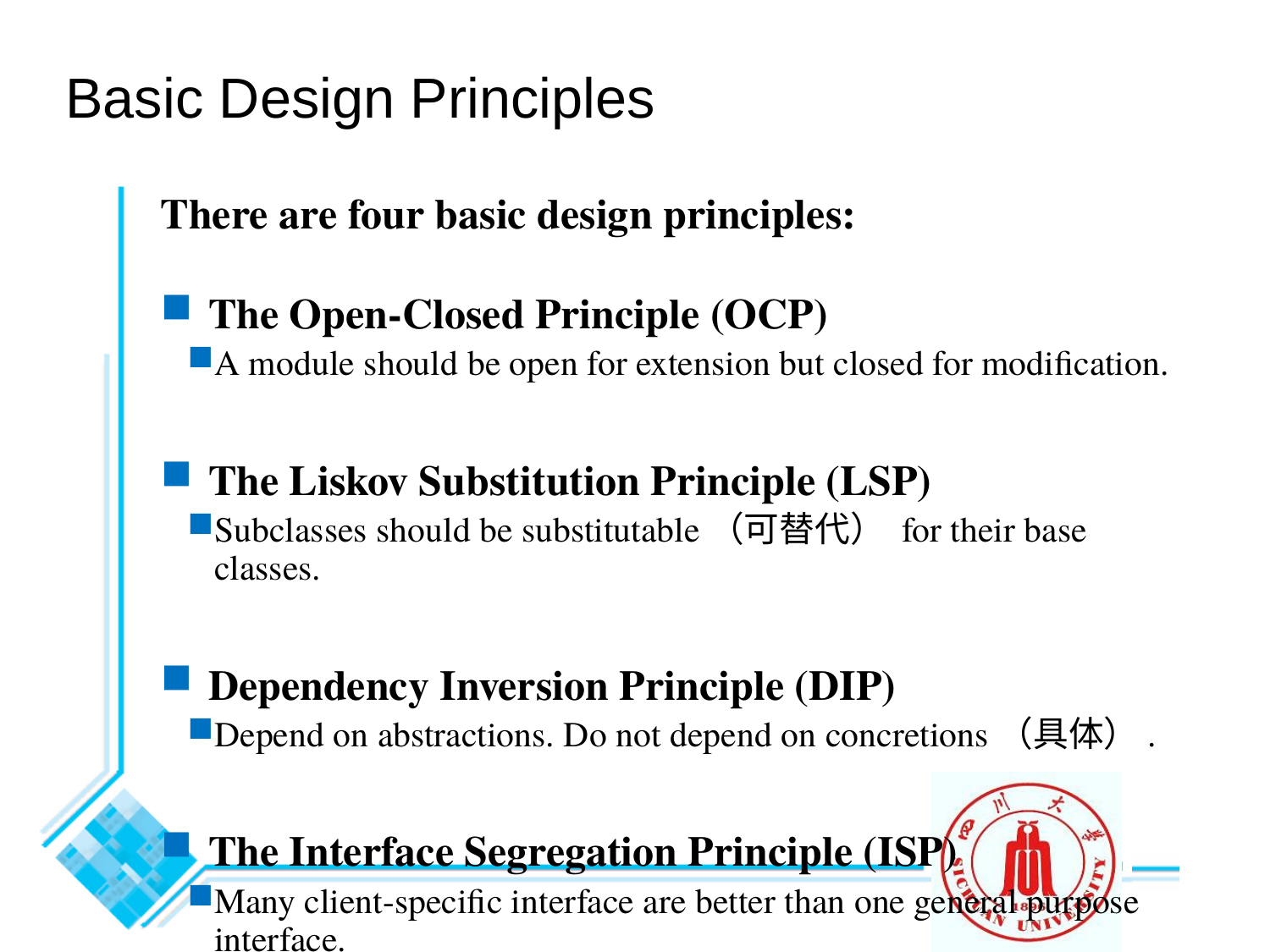

# Basic Design Principles
There are four basic design principles:

The Open-Closed Principle (OCP)
A module should be open for extension but closed for modification.

The Liskov Substitution Principle (LSP)
Subclasses should be substitutable（可替代） for their base classes.

Dependency Inversion Principle (DIP)
Depend on abstractions. Do not depend on concretions（具体）.

The Interface Segregation Principle (ISP)
Many client-specific interface are better than one general purpose interface.
14